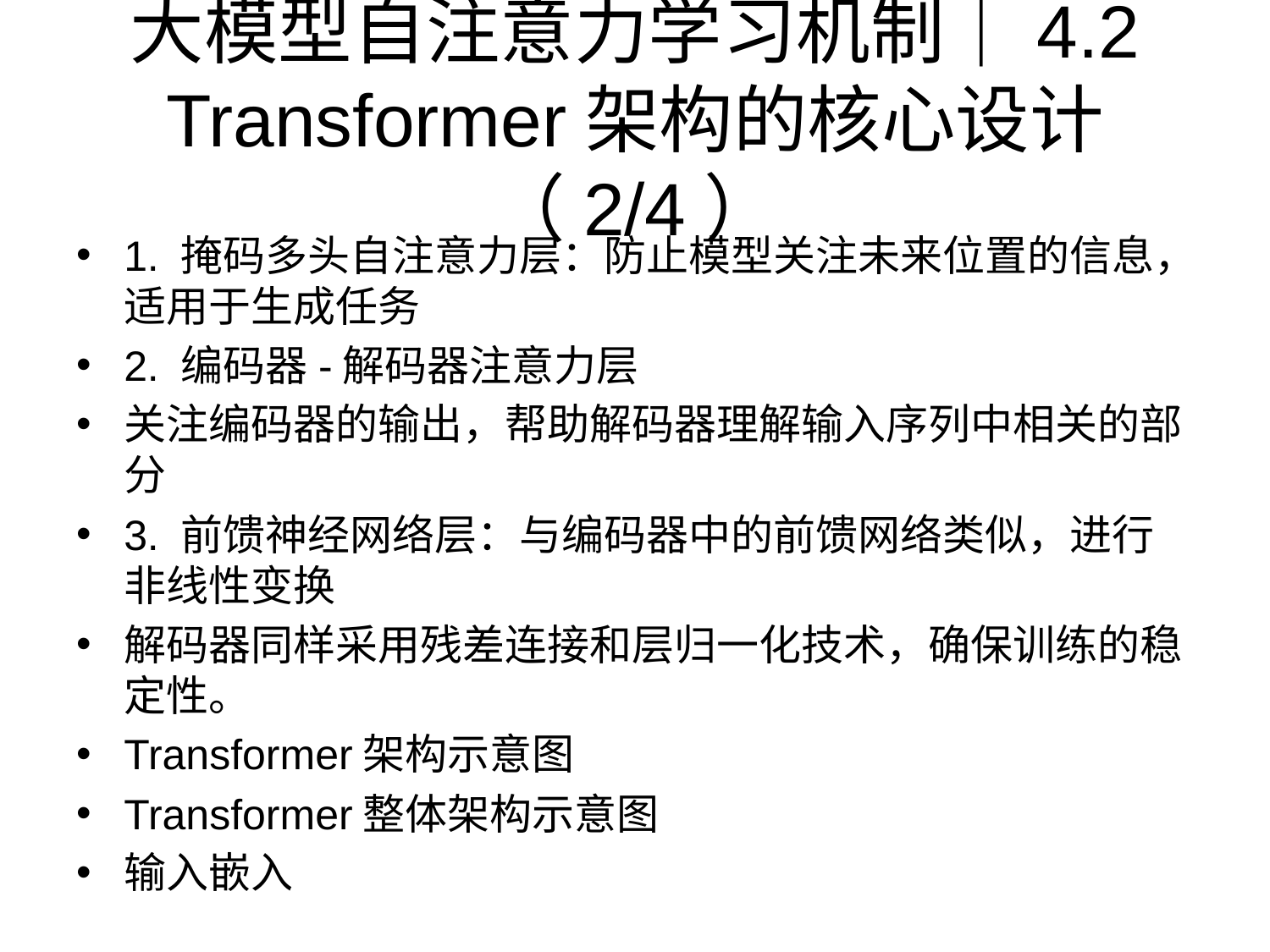

# 大模型自注意力学习机制｜4.2 Transformer架构的核心设计（2/4）
1. 掩码多头自注意力层：防止模型关注未来位置的信息，适用于生成任务
2. 编码器-解码器注意力层
关注编码器的输出，帮助解码器理解输入序列中相关的部分
3. 前馈神经网络层：与编码器中的前馈网络类似，进行非线性变换
解码器同样采用残差连接和层归一化技术，确保训练的稳定性。
Transformer架构示意图
Transformer整体架构示意图
输入嵌入